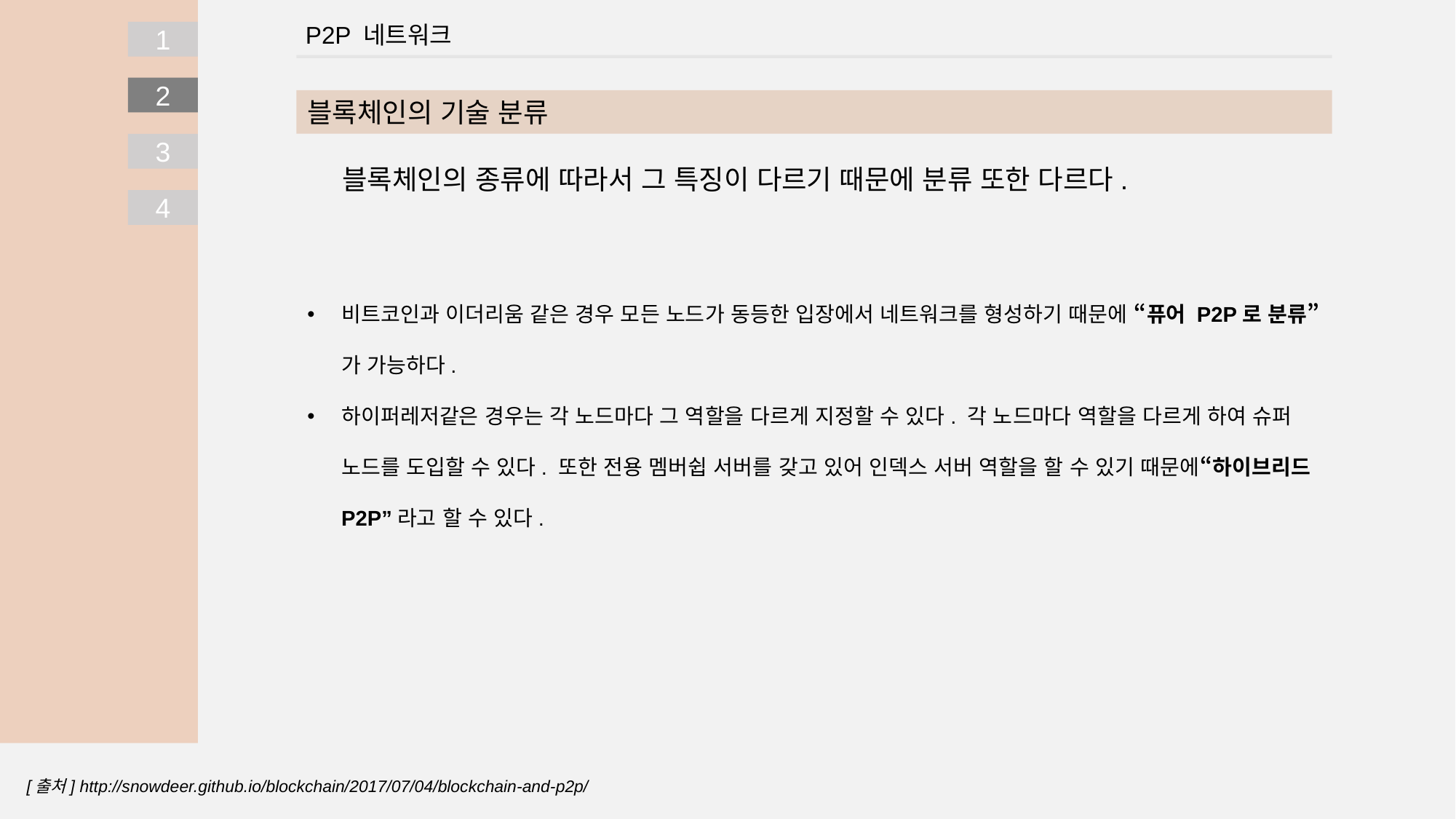

P2P 네트워크

1

2
블록체인의 기술 분류
3
블록체인의 종류에 따라서 그 특징이 다르기 때문에 분류 또한 다르다.
4
비트코인과 이더리움 같은 경우 모든 노드가 동등한 입장에서 네트워크를 형성하기 때문에 “퓨어 P2P로 분류” 가 가능하다.
하이퍼레저같은 경우는 각 노드마다 그 역할을 다르게 지정할 수 있다. 각 노드마다 역할을 다르게 하여 슈퍼 노드를 도입할 수 있다. 또한 전용 멤버쉽 서버를 갖고 있어 인덱스 서버 역할을 할 수 있기 때문에“하이브리드 P2P”라고 할 수 있다.
[출처] http://snowdeer.github.io/blockchain/2017/07/04/blockchain-and-p2p/